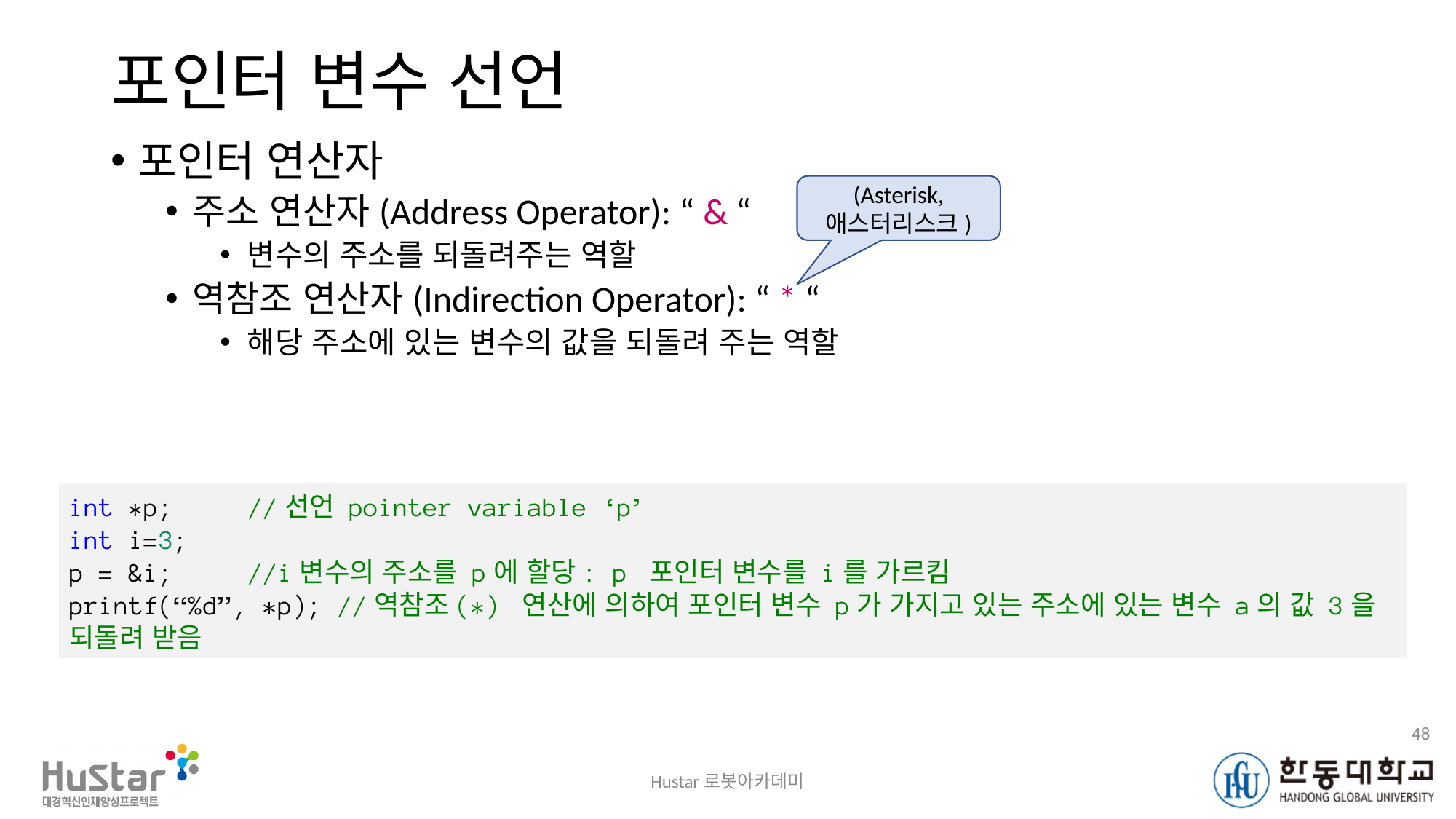

# 포인터 변수 선언
포인터 연산자
주소 연산자(Address Operator): “ & “
변수의 주소를 되돌려주는 역할
역참조 연산자(Indirection Operator): “ * “
해당 주소에 있는 변수의 값을 되돌려 주는 역할
(Asterisk, 애스터리스크)
int *p;     //선언 pointer variable ‘p’
int i=3;
p = &i;     //i변수의 주소를 p에 할당: p 포인터 변수를 i를 가르킴
printf(“%d”, *p); //역참조(*) 연산에 의하여 포인터 변수 p가 가지고 있는 주소에 있는 변수 a의 값 3을 되돌려 받음
48
Hustar로봇아카데미